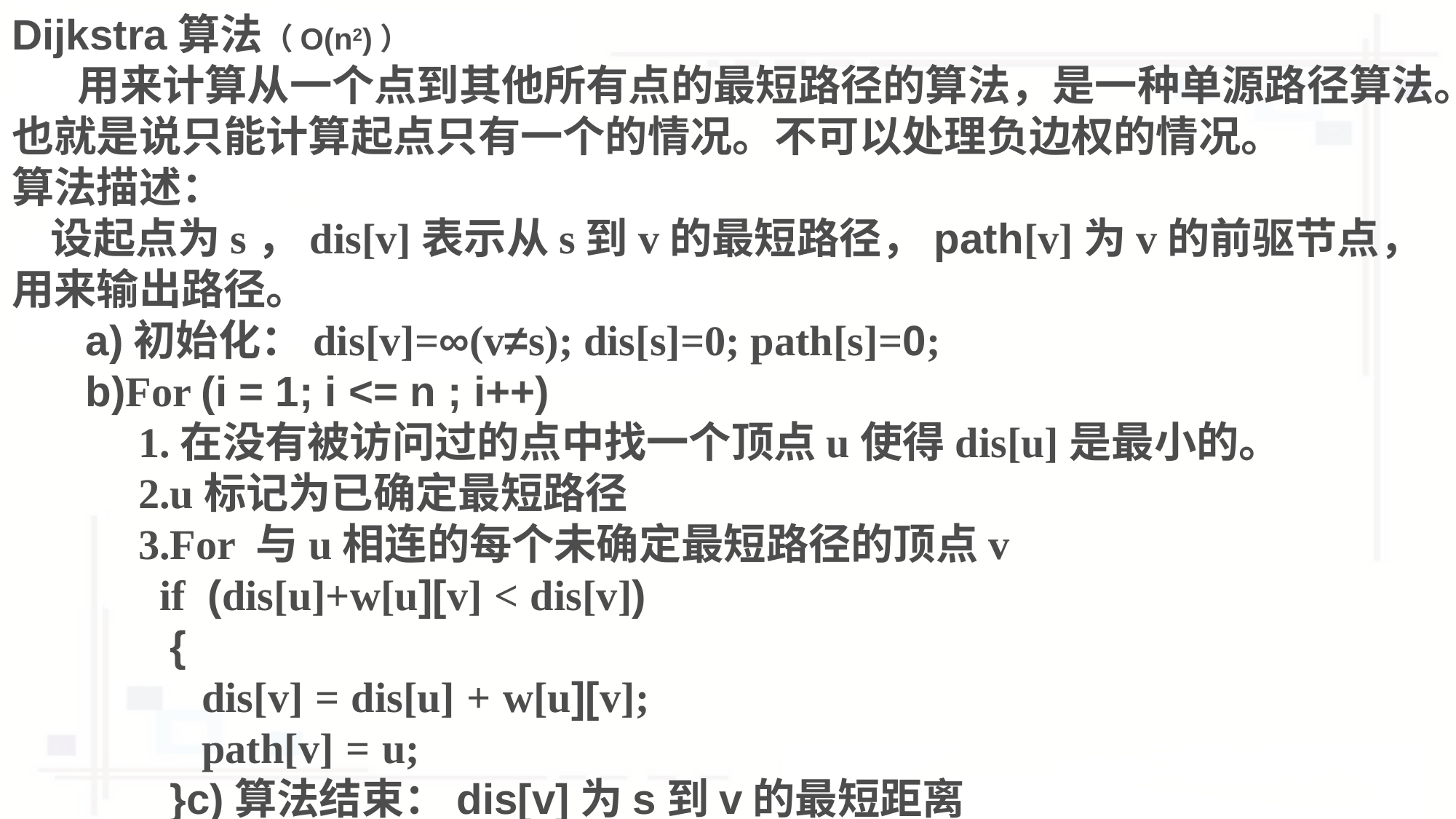

Dijkstra算法（O(n2)）
       用来计算从一个点到其他所有点的最短路径的算法，是一种单源路径算法。也就是说只能计算起点只有一个的情况。不可以处理负边权的情况。
算法描述：
   设起点为s，dis[v]表示从s到v的最短路径，path[v]为v的前驱节点，用来输出路径。
       a)初始化：dis[v]=∞(v≠s); dis[s]=0; path[s]=0;
       b)For (i = 1; i <= n ; i++)
            1.在没有被访问过的点中找一个顶点u使得dis[u]是最小的。
            2.u标记为已确定最短路径
            3.For 与u相连的每个未确定最短路径的顶点v
              if  (dis[u]+w[u][v] < dis[v])
               {
                  dis[v] = dis[u] + w[u][v];
                  path[v] = u;
               }c)算法结束：dis[v]为s到v的最短距离